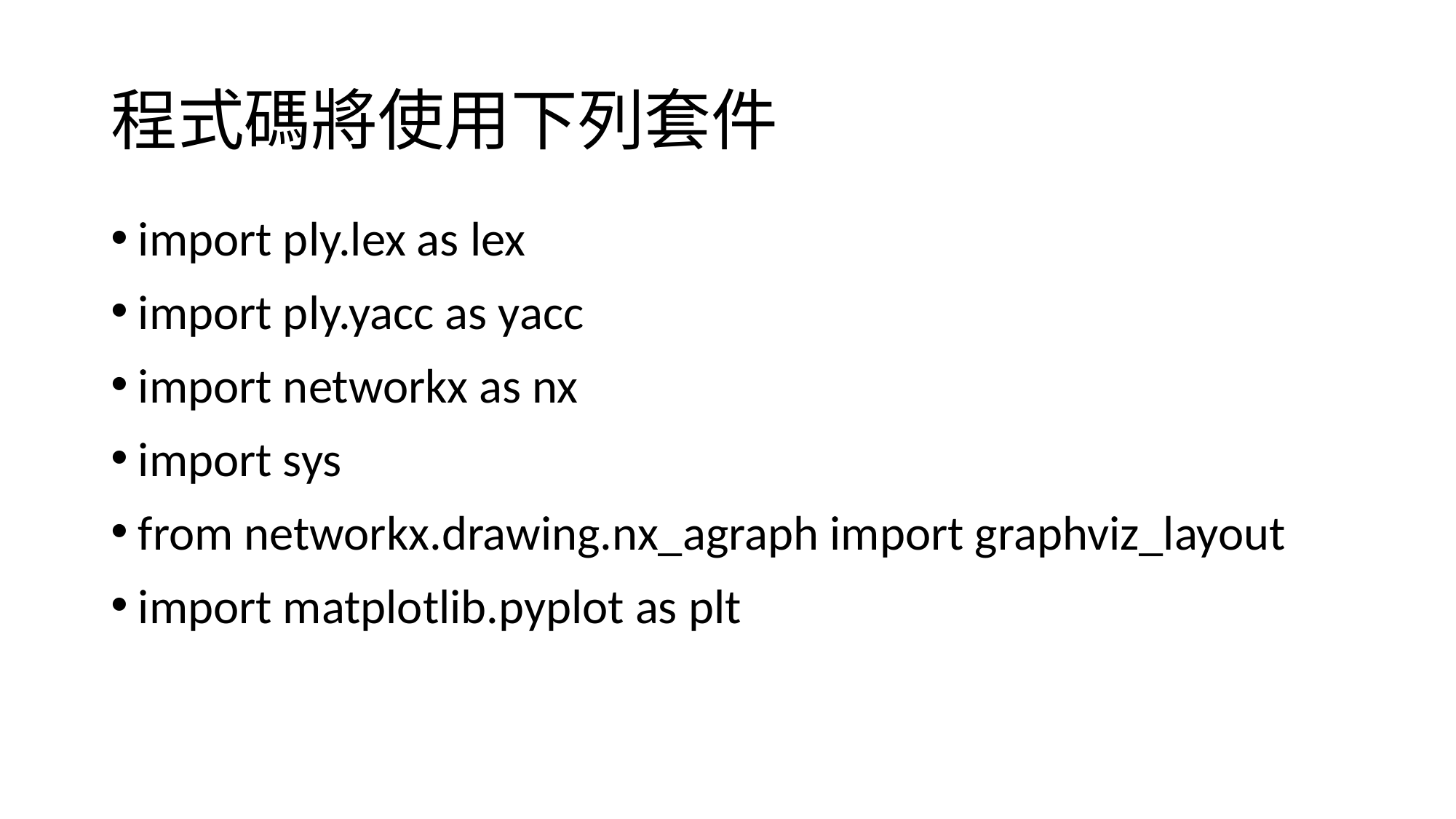

# 程式碼將使用下列套件
import ply.lex as lex
import ply.yacc as yacc
import networkx as nx
import sys
from networkx.drawing.nx_agraph import graphviz_layout
import matplotlib.pyplot as plt